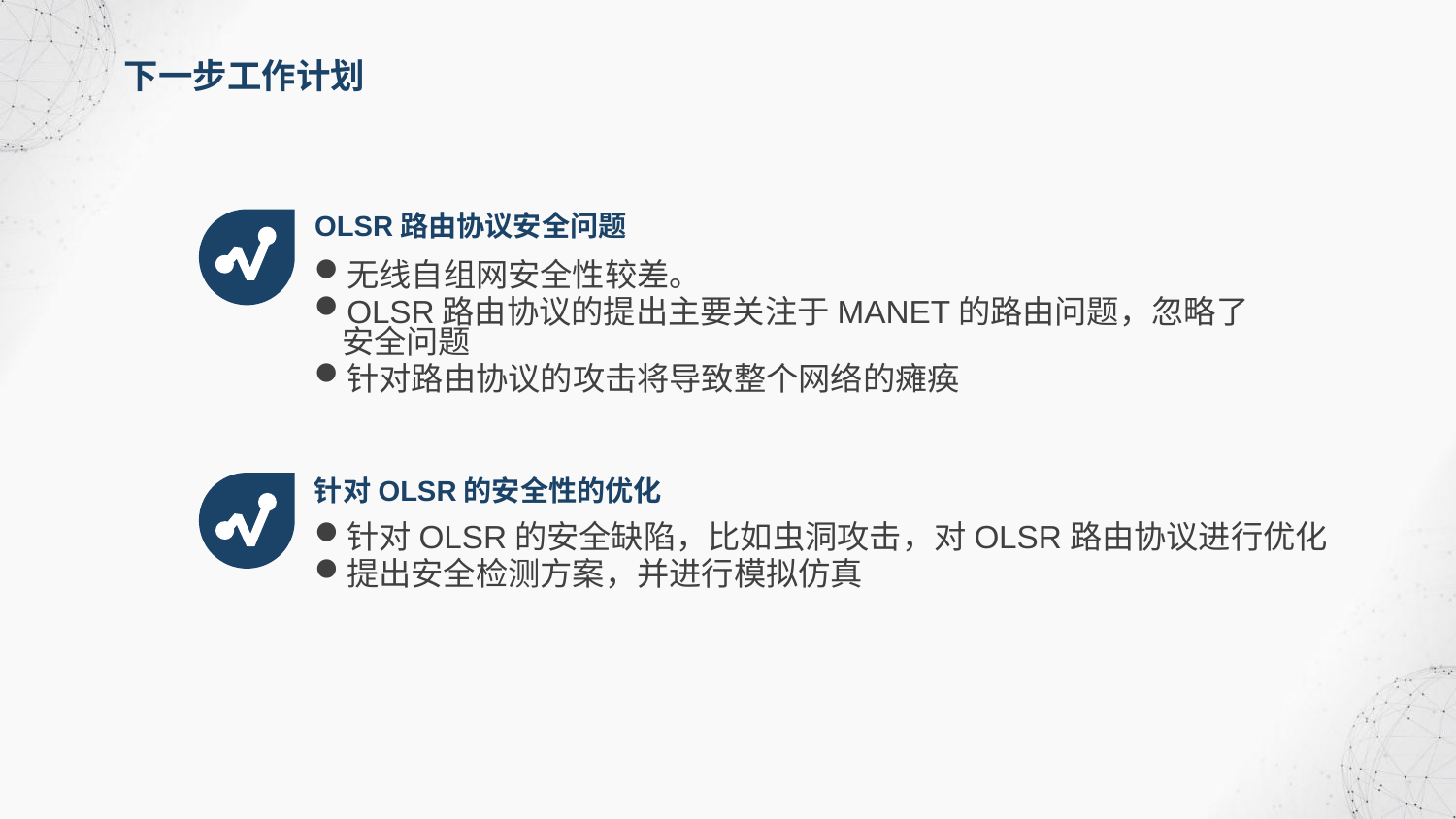

下一步工作计划
OLSR路由协议安全问题

无线自组网安全性较差。
OLSR路由协议的提出主要关注于MANET的路由问题，忽略了安全问题
针对路由协议的攻击将导致整个网络的瘫痪
针对OLSR的安全性的优化

针对OLSR的安全缺陷，比如虫洞攻击，对OLSR路由协议进行优化
提出安全检测方案，并进行模拟仿真